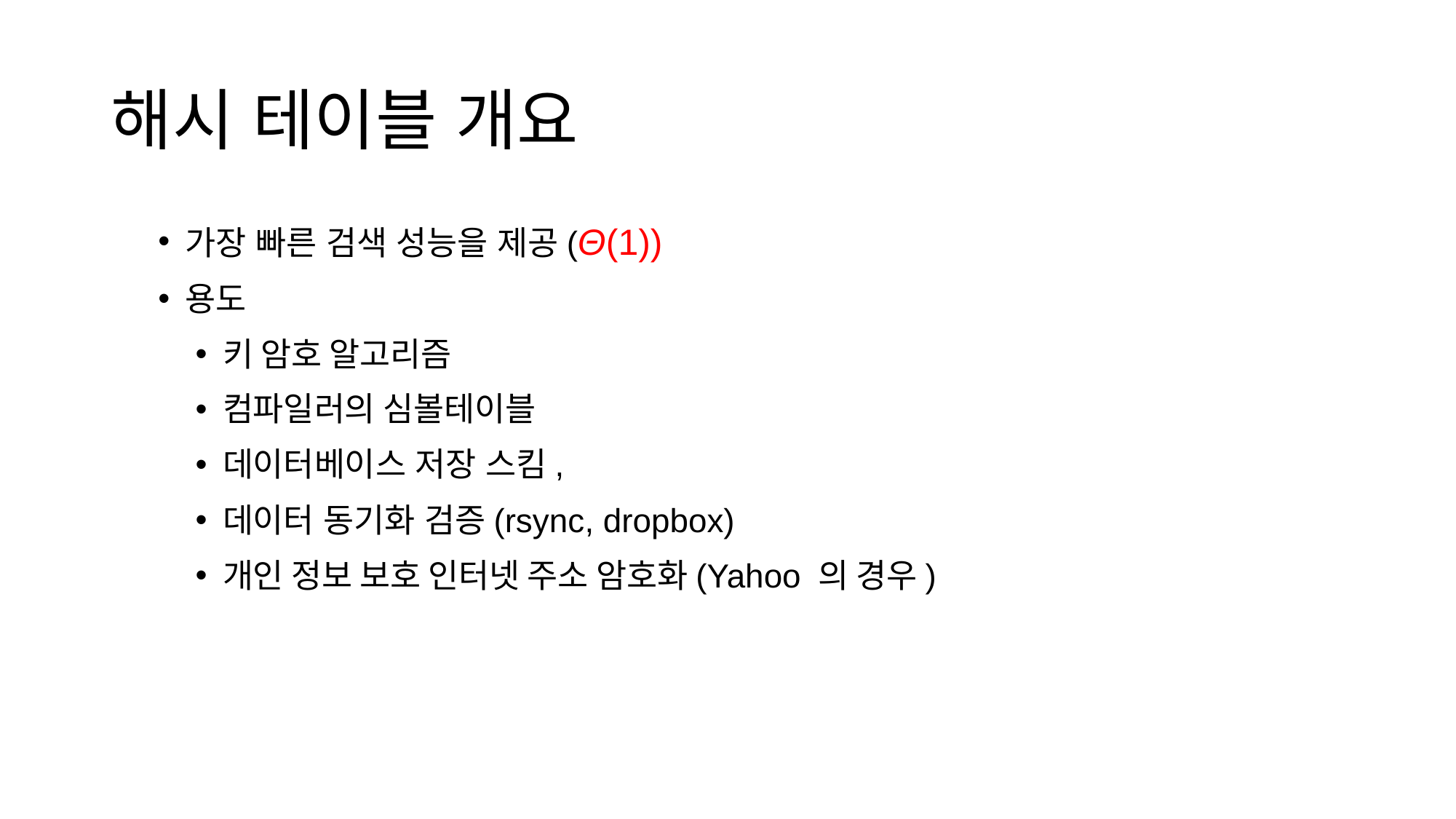

# 해시 테이블 개요
가장 빠른 검색 성능을 제공(Θ(1))
용도
키 암호 알고리즘
컴파일러의 심볼테이블
데이터베이스 저장 스킴,
데이터 동기화 검증(rsync, dropbox)
개인 정보 보호 인터넷 주소 암호화(Yahoo 의 경우)